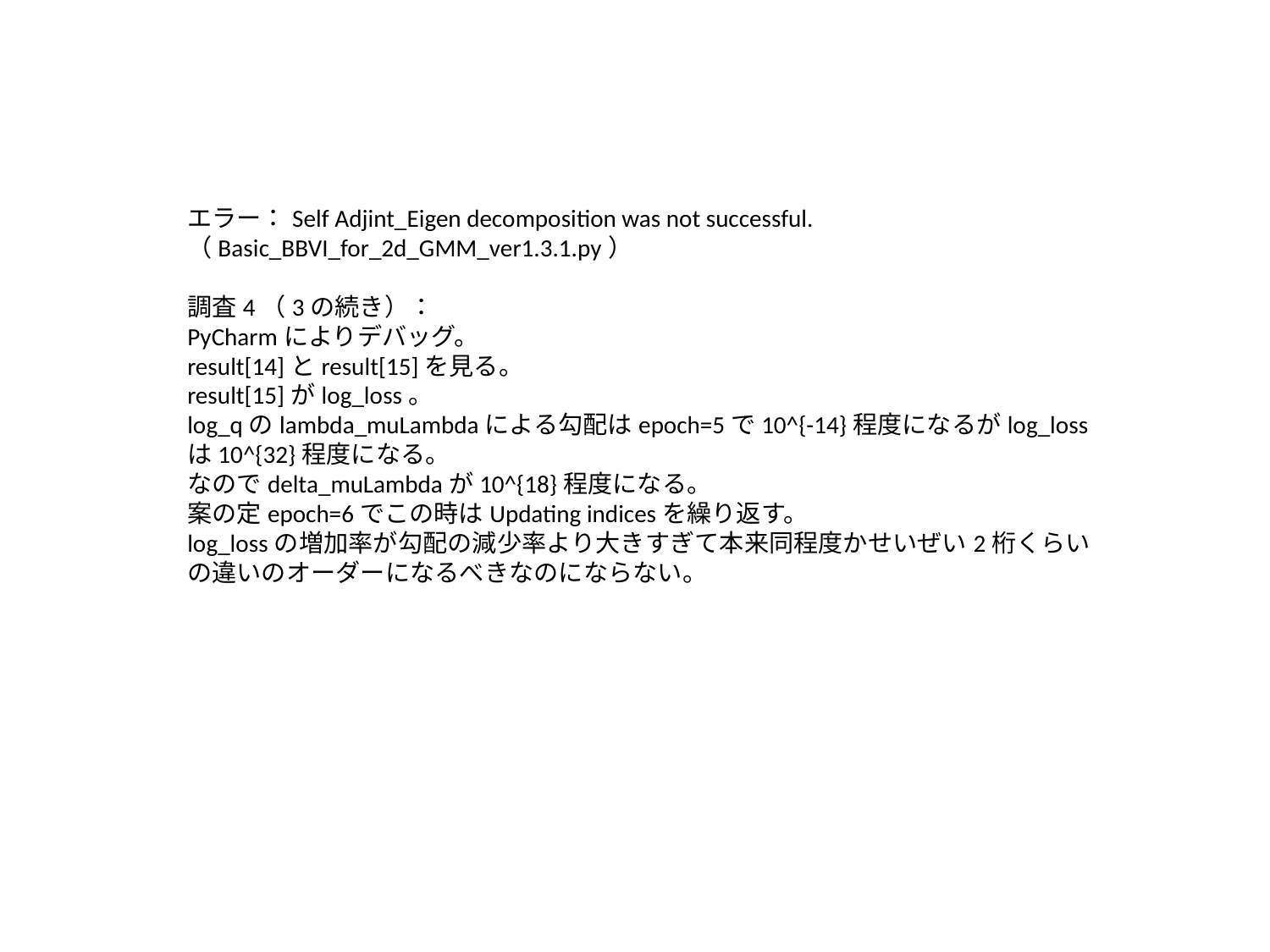

エラー：Self Adjint_Eigen decomposition was not successful.
（Basic_BBVI_for_2d_GMM_ver1.3.1.py）

調査4（3の続き）：
PyCharmによりデバッグ。
result[14]とresult[15]を見る。
result[15]がlog_loss。
log_qのlambda_muLambdaによる勾配はepoch=5で10^{-14}程度になるがlog_lossは10^{32}程度になる。
なのでdelta_muLambdaが10^{18}程度になる。
案の定epoch=6でこの時はUpdating indicesを繰り返す。
log_lossの増加率が勾配の減少率より大きすぎて本来同程度かせいぜい2桁くらいの違いのオーダーになるべきなのにならない。